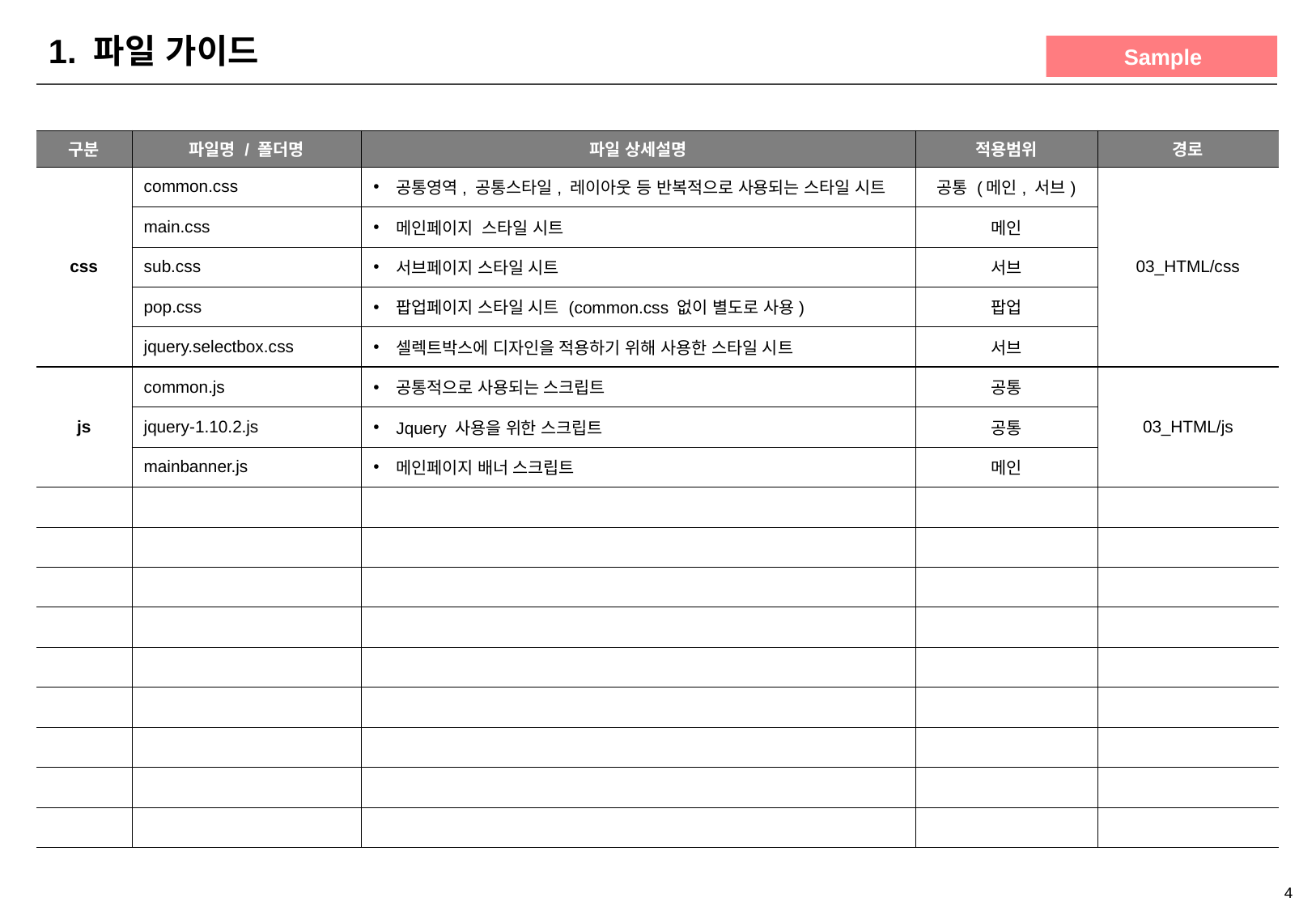

# 1. 파일 가이드

Sample
| 구분 | 파일명 / 폴더명 | 파일 상세설명 | 적용범위 | 경로 |
| --- | --- | --- | --- | --- |
| css | common.css | 공통영역, 공통스타일, 레이아웃 등 반복적으로 사용되는 스타일 시트 | 공통 (메인, 서브) | 03\_HTML/css |
|  | main.css | 메인페이지 스타일 시트 | 메인 |  |
|  | sub.css | 서브페이지 스타일 시트 | 서브 |  |
|  | pop.css | 팝업페이지 스타일 시트 (common.css 없이 별도로 사용) | 팝업 |  |
|  | jquery.selectbox.css | 셀렉트박스에 디자인을 적용하기 위해 사용한 스타일 시트 | 서브 |  |
| js | common.js | 공통적으로 사용되는 스크립트 | 공통 | 03\_HTML/js |
|  | jquery-1.10.2.js | Jquery 사용을 위한 스크립트 | 공통 |  |
|  | mainbanner.js | 메인페이지 배너 스크립트 | 메인 |  |
|  |  |  |  |  |
|  |  |  |  |  |
|  |  |  |  |  |
|  |  |  |  |  |
|  |  |  |  |  |
|  |  |  |  |  |
|  |  |  |  |  |
|  |  |  |  |  |
|  |  |  |  |  |